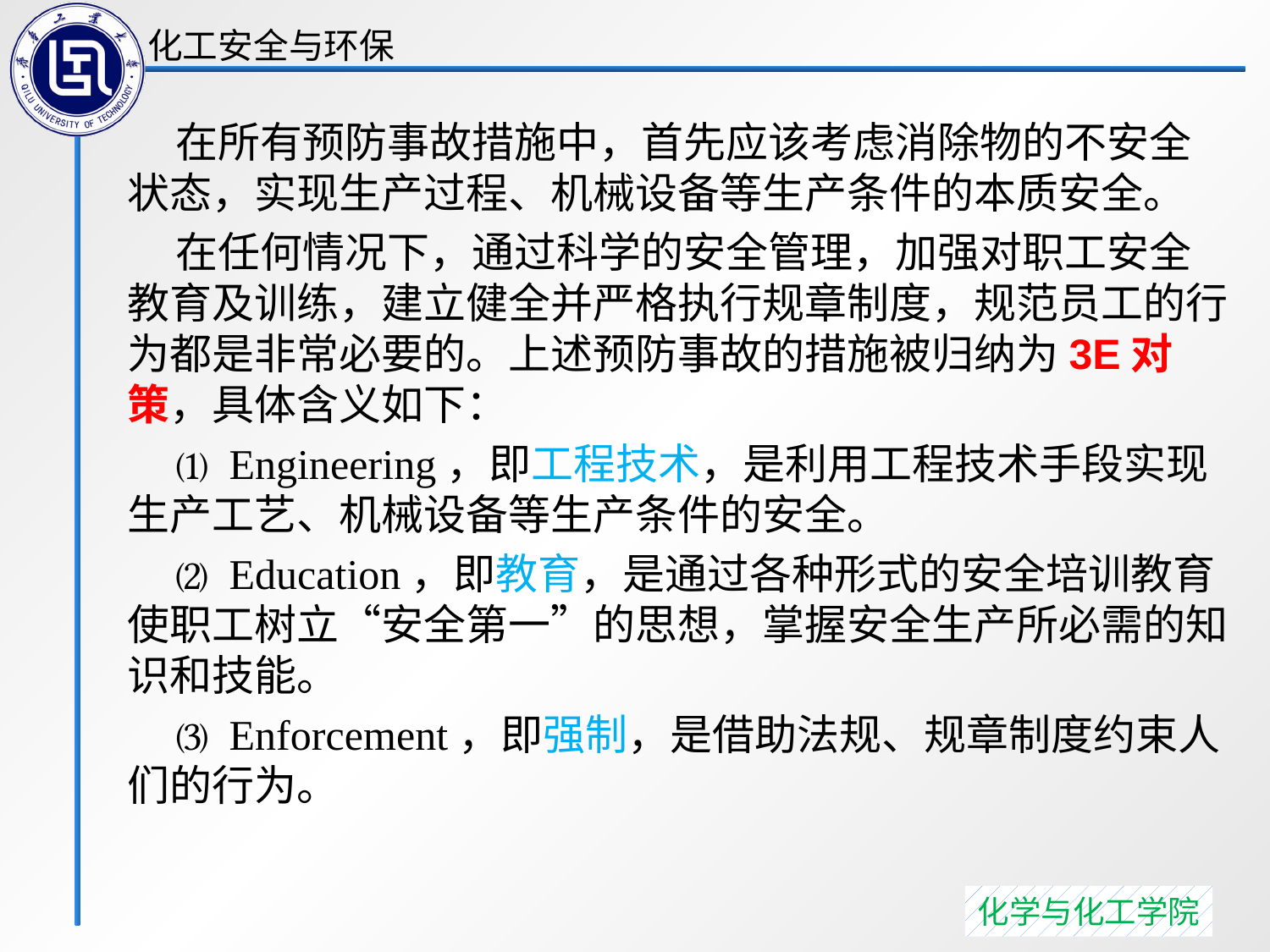

在所有预防事故措施中，首先应该考虑消除物的不安全状态，实现生产过程、机械设备等生产条件的本质安全。
    在任何情况下，通过科学的安全管理，加强对职工安全教育及训练，建立健全并严格执行规章制度，规范员工的行为都是非常必要的。上述预防事故的措施被归纳为3E对策，具体含义如下：
    ⑴ Engineering，即工程技术，是利用工程技术手段实现生产工艺、机械设备等生产条件的安全。
    ⑵ Education，即教育，是通过各种形式的安全培训教育使职工树立“安全第一”的思想，掌握安全生产所必需的知识和技能。
    ⑶ Enforcement，即强制，是借助法规、规章制度约束人们的行为。